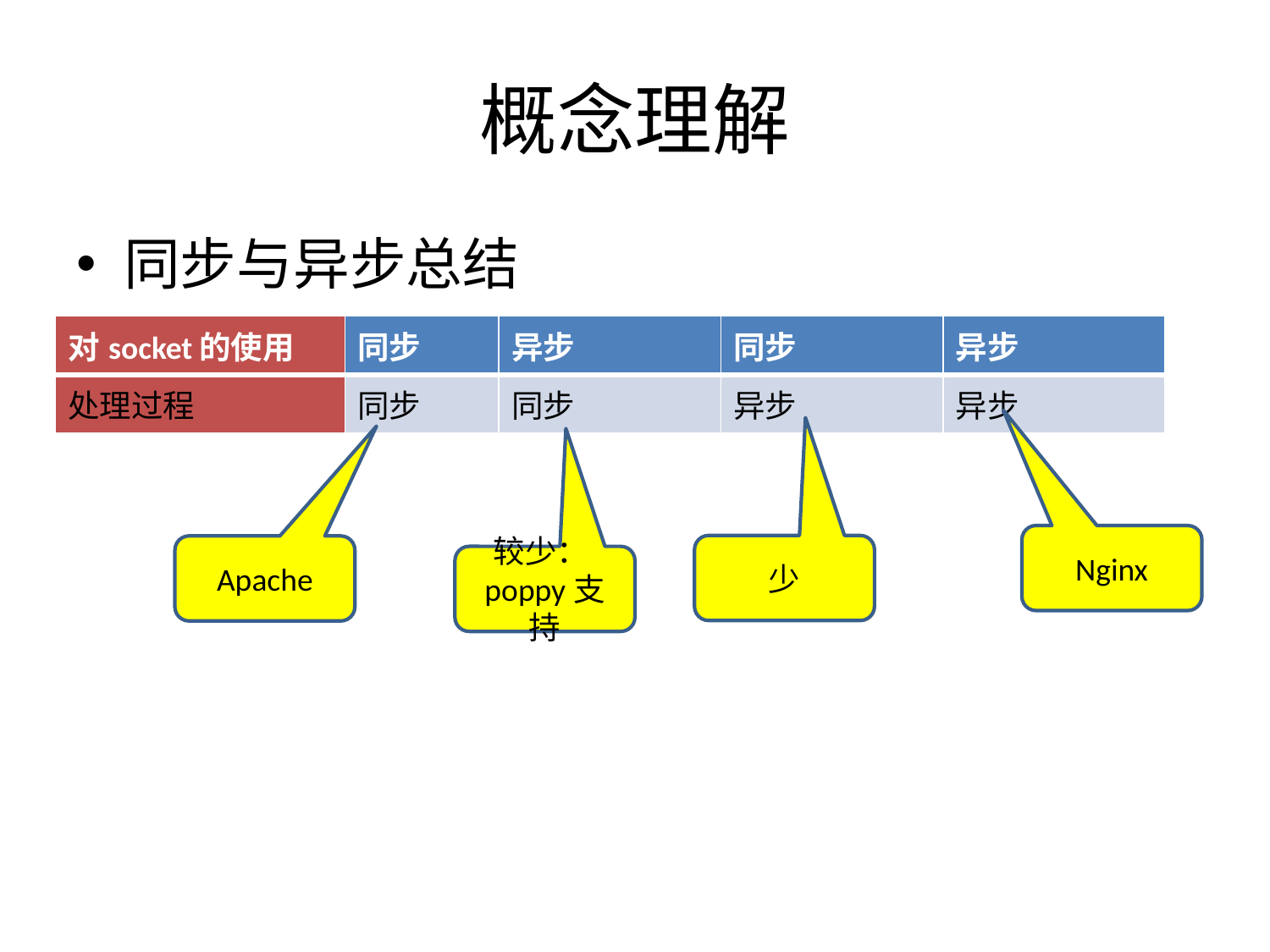

# 概念理解
同步与异步总结
| 对socket的使用 | 同步 | 异步 | 同步 | 异步 |
| --- | --- | --- | --- | --- |
| 处理过程 | 同步 | 同步 | 异步 | 异步 |
Nginx
少
Apache
较少：poppy支持